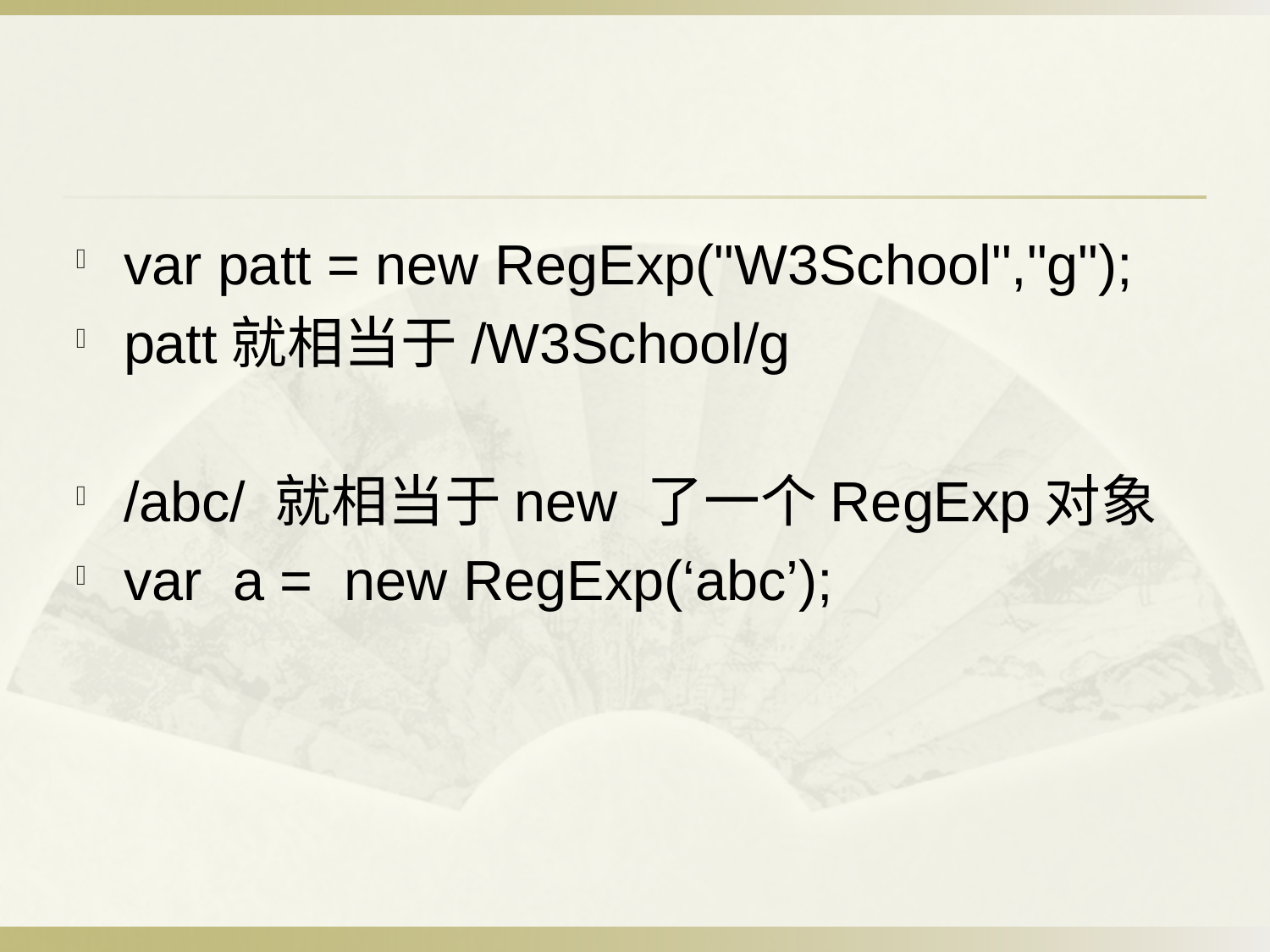

#
var patt = new RegExp("W3School","g");
patt就相当于/W3School/g

/abc/ 就相当于new 了一个RegExp对象
var  a =  new RegExp(‘abc’);